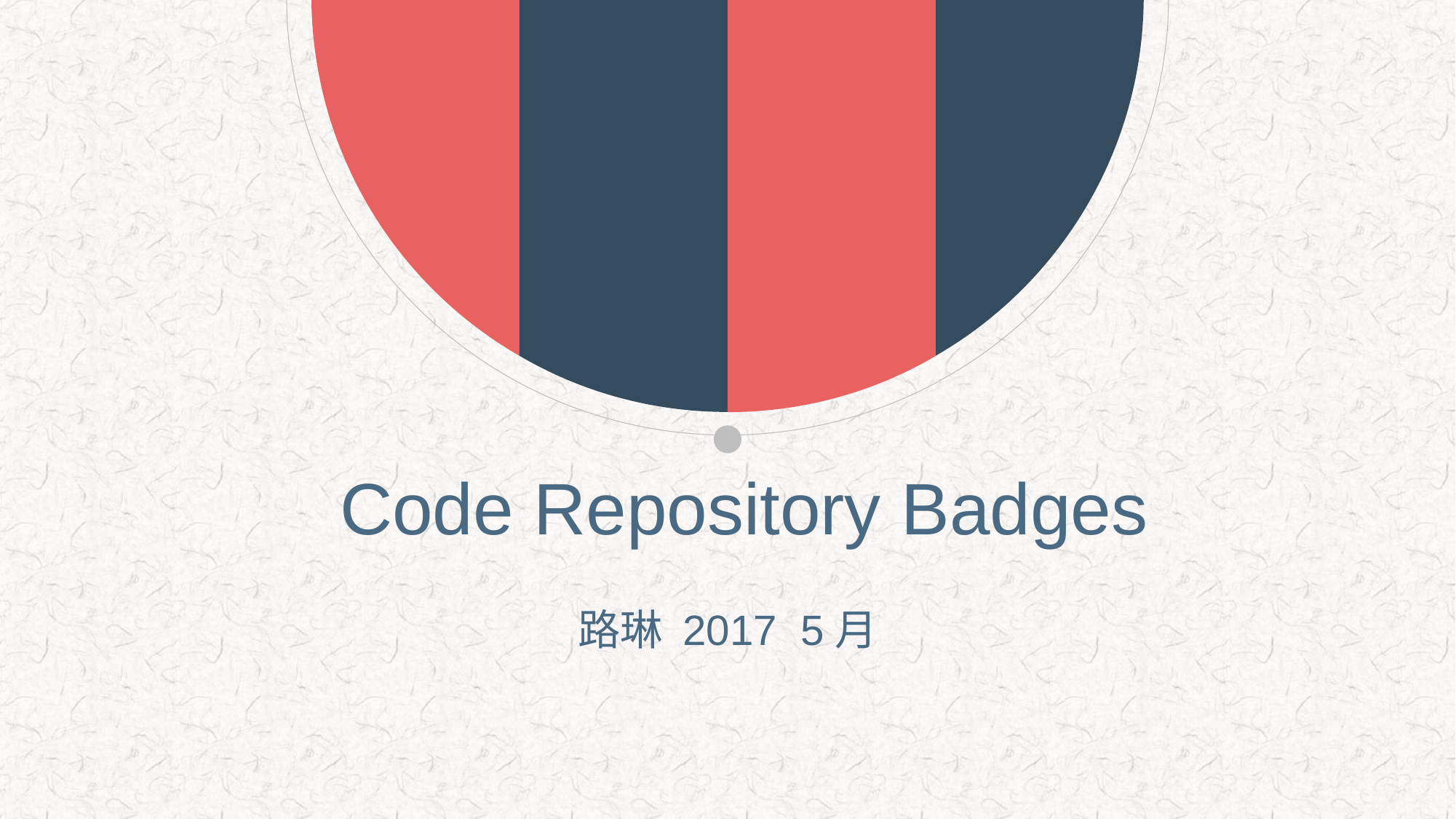

# Code Repository Badges
路琳 2017  5月